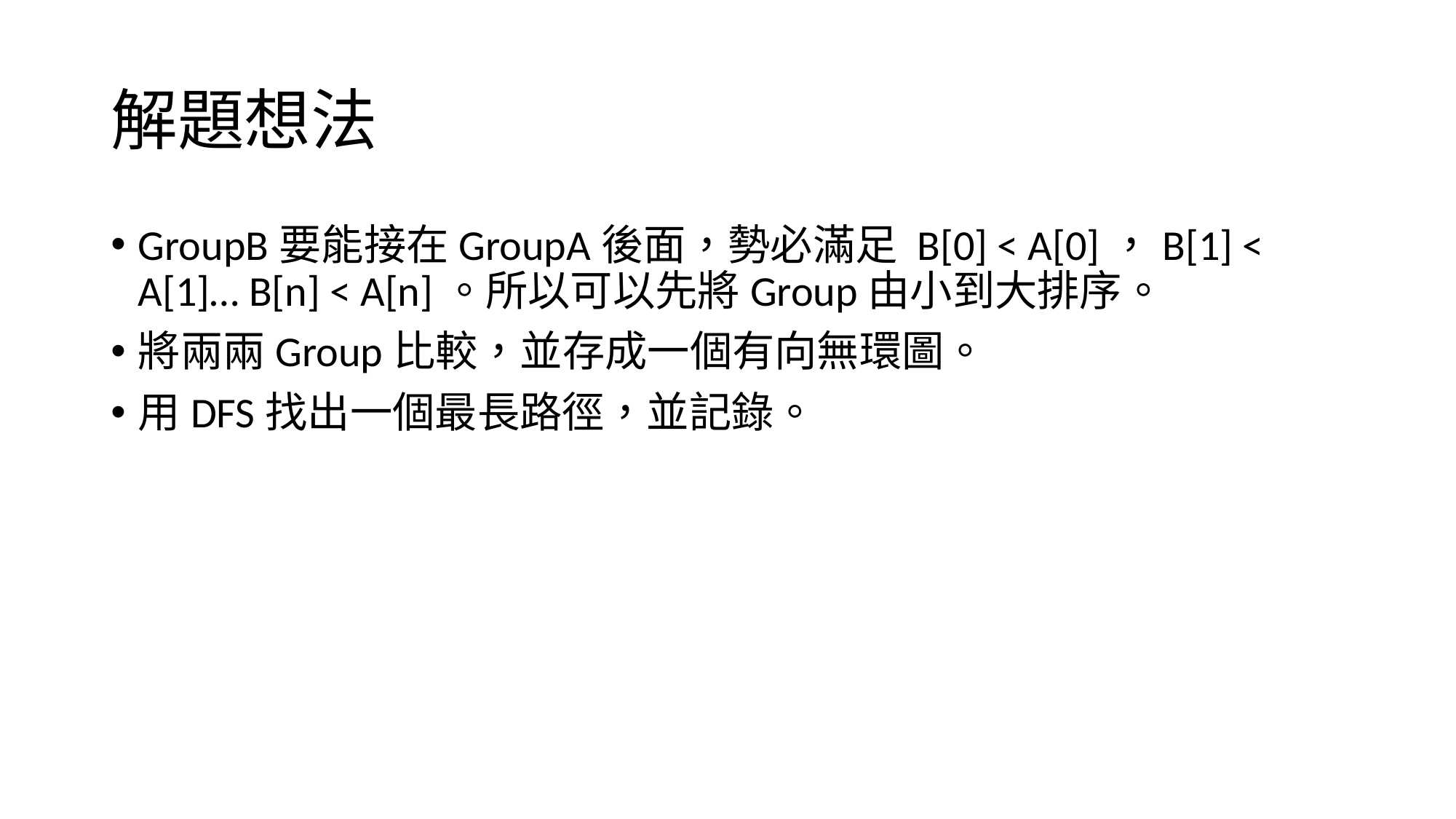

# 解題想法
GroupB要能接在GroupA後面，勢必滿足 B[0] < A[0]，B[1] < A[1]… B[n] < A[n]。所以可以先將Group由小到大排序。
將兩兩Group比較，並存成一個有向無環圖。
用DFS找出一個最長路徑，並記錄。